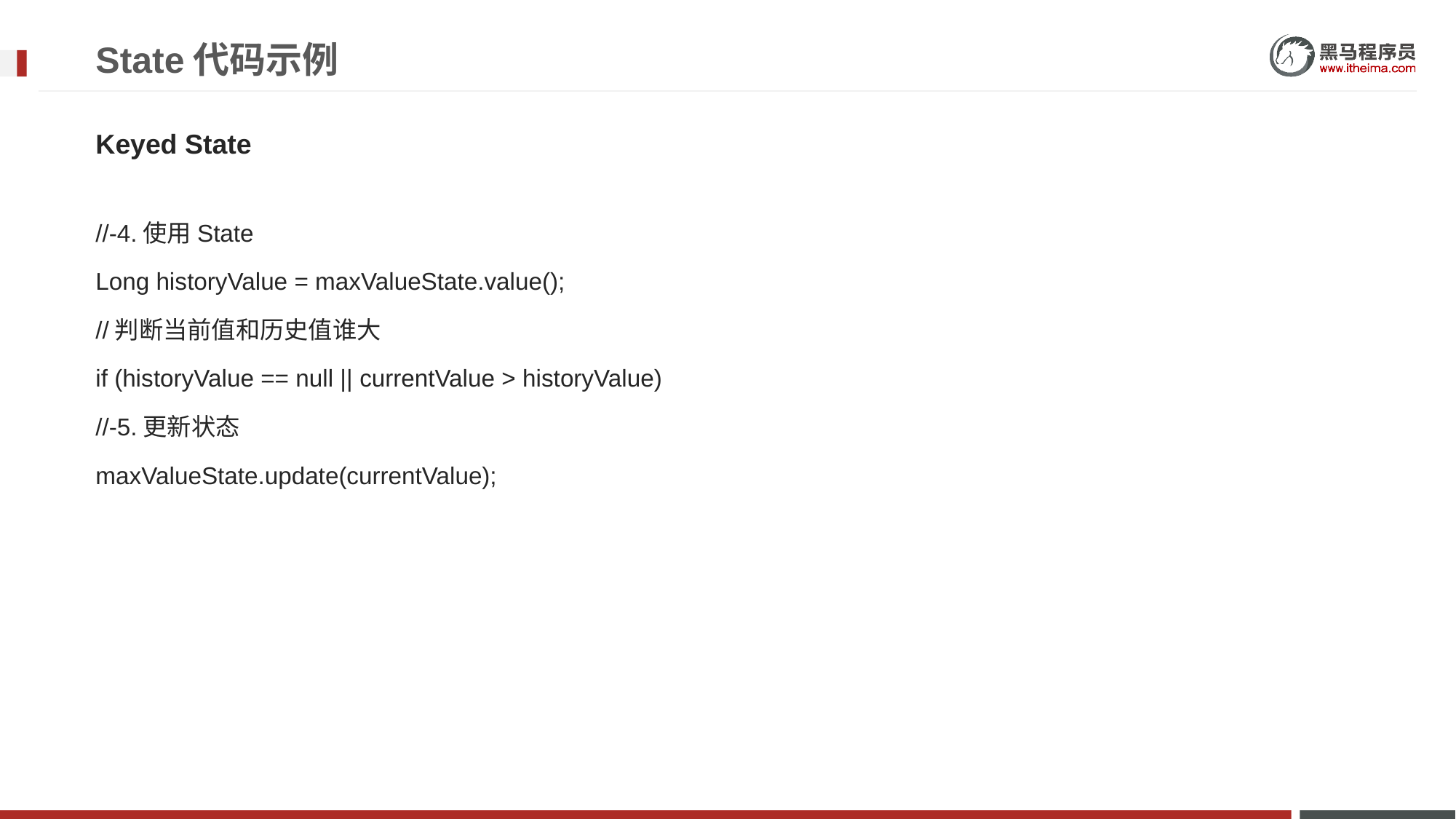

# State代码示例
Keyed State
//-4.使用State
Long historyValue = maxValueState.value();
//判断当前值和历史值谁大
if (historyValue == null || currentValue > historyValue)
//-5.更新状态
maxValueState.update(currentValue);